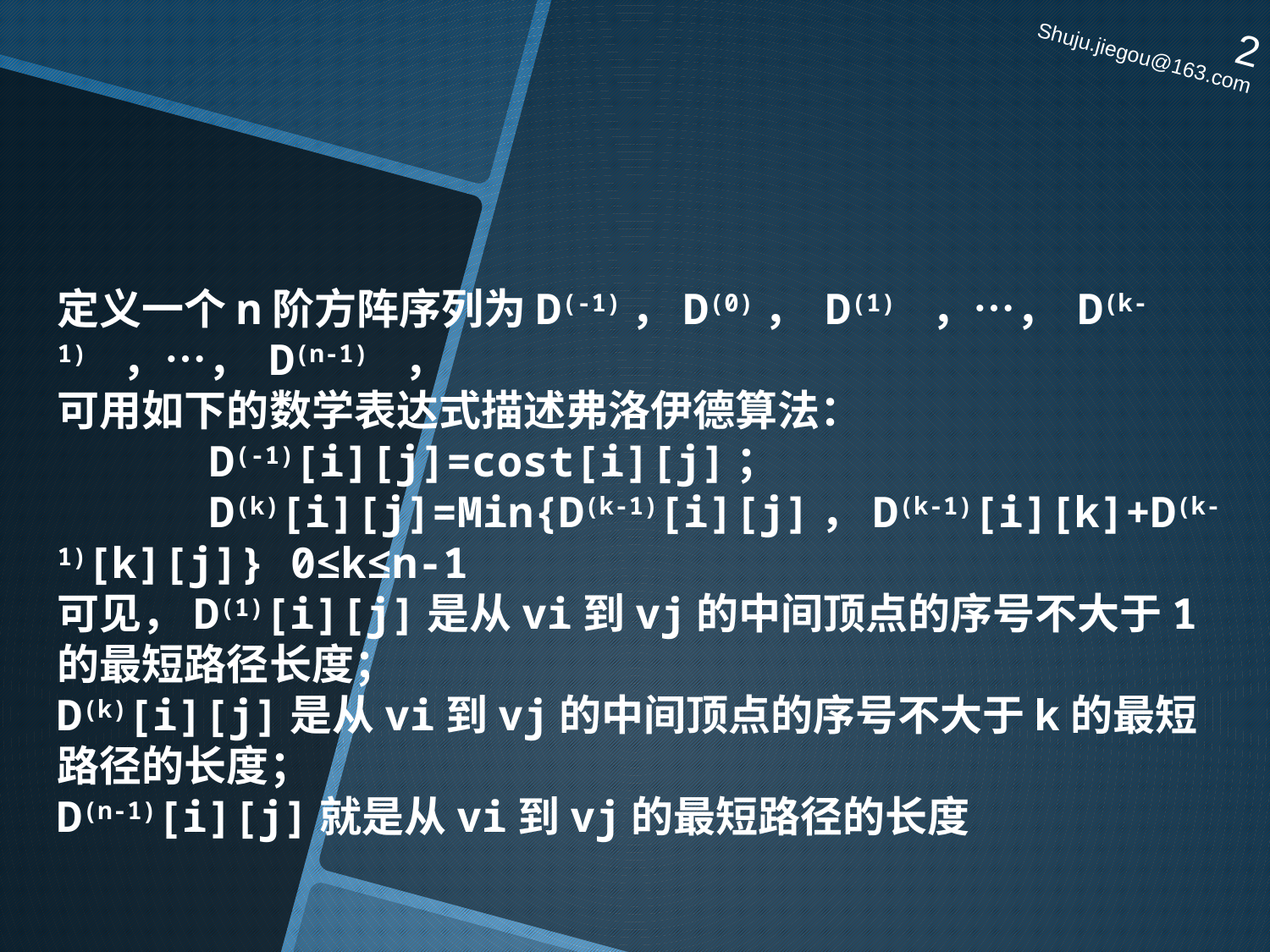

2
Shuju.jiegou@163.com
定义一个n阶方阵序列为D(-1)，D(0)， D(1) ，…， D(k-1) ，…， D(n-1) ，
可用如下的数学表达式描述弗洛伊德算法：
      D(-1)[i][j]=cost[i][j]；
      D(k)[i][j]=Min{D(k-1)[i][j]，D(k-1)[i][k]+D(k-1)[k][j]} 0≤k≤n-1
可见，D(1)[i][j]是从vi到vj的中间顶点的序号不大于1的最短路径长度；
D(k)[i][j]是从vi到vj的中间顶点的序号不大于k的最短路径的长度；
D(n-1)[i][j]就是从vi到vj的最短路径的长度